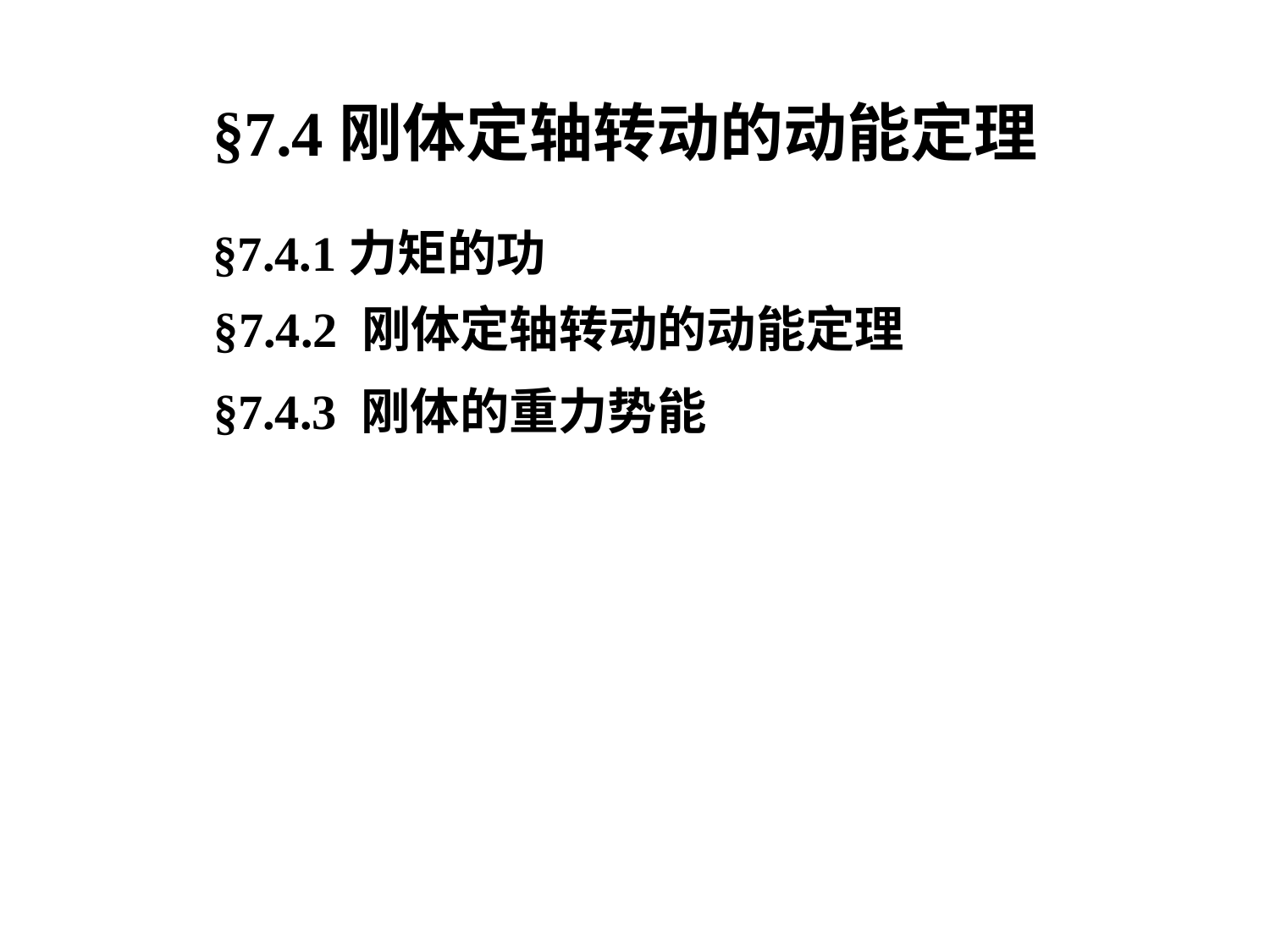

§7.4刚体定轴转动的动能定理
§7.4.1力矩的功
§7.4.2 刚体定轴转动的动能定理
§7.4.3 刚体的重力势能